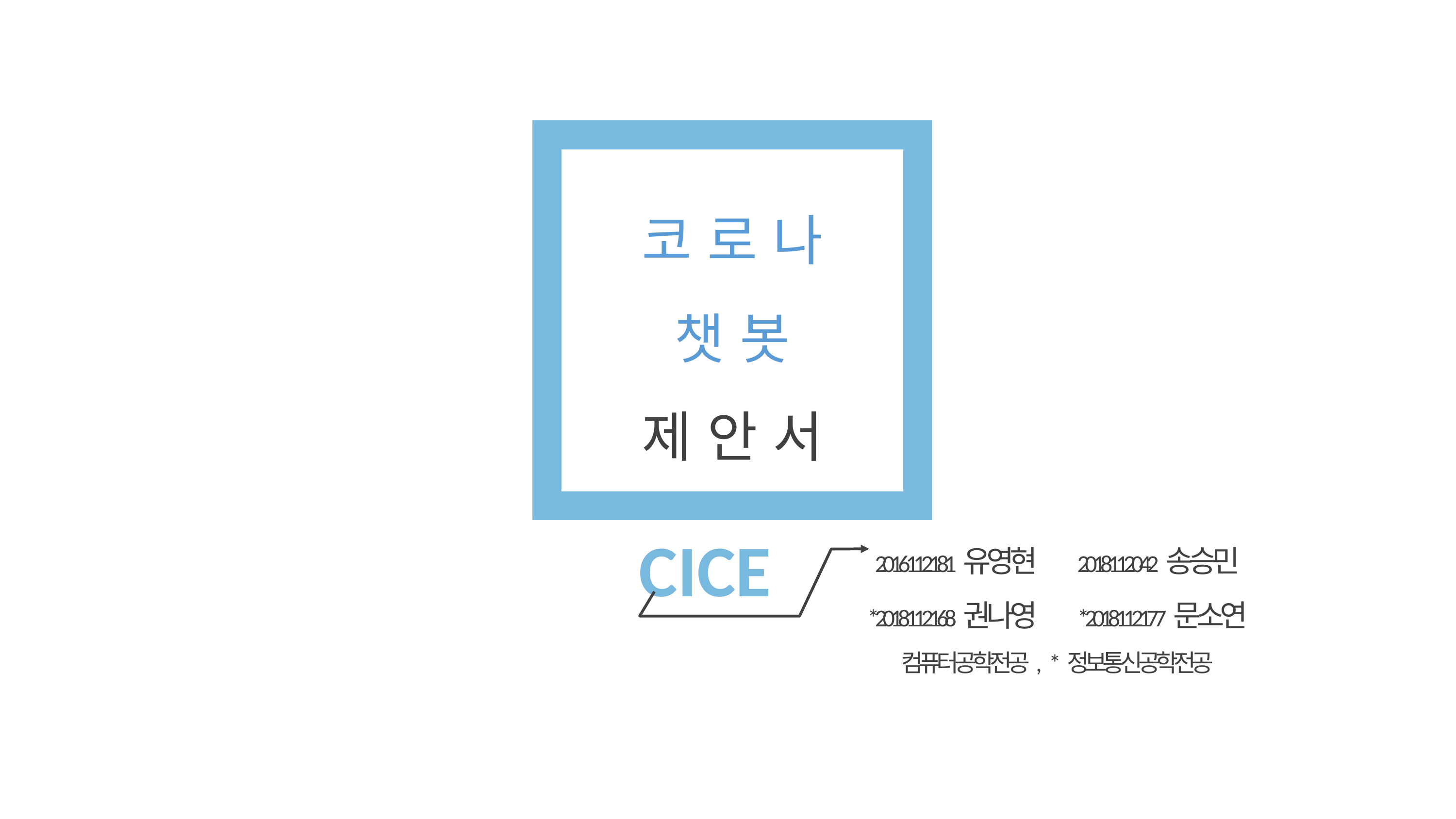

코 로 나
챗 봇
제 안 서
2016112181 유영현             2018112042 송승민
*2018112168 권나영             *2018112177 문소연
컴퓨터공학전공,             *정보통신공학전공
CICE